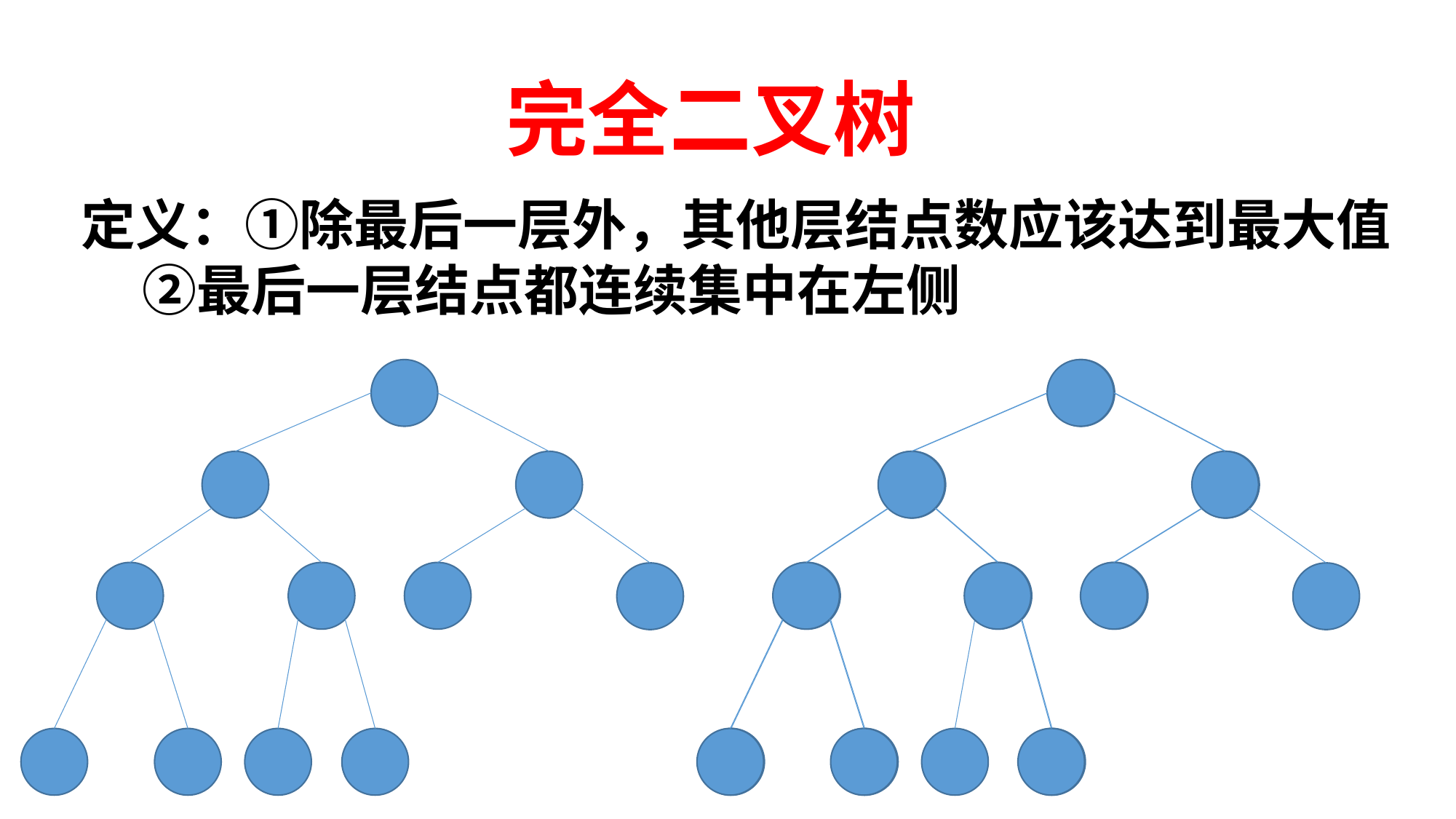

完全二叉树
定义：①除最后一层外，其他层结点数应该达到最大值      ②最后一层结点都连续集中在左侧